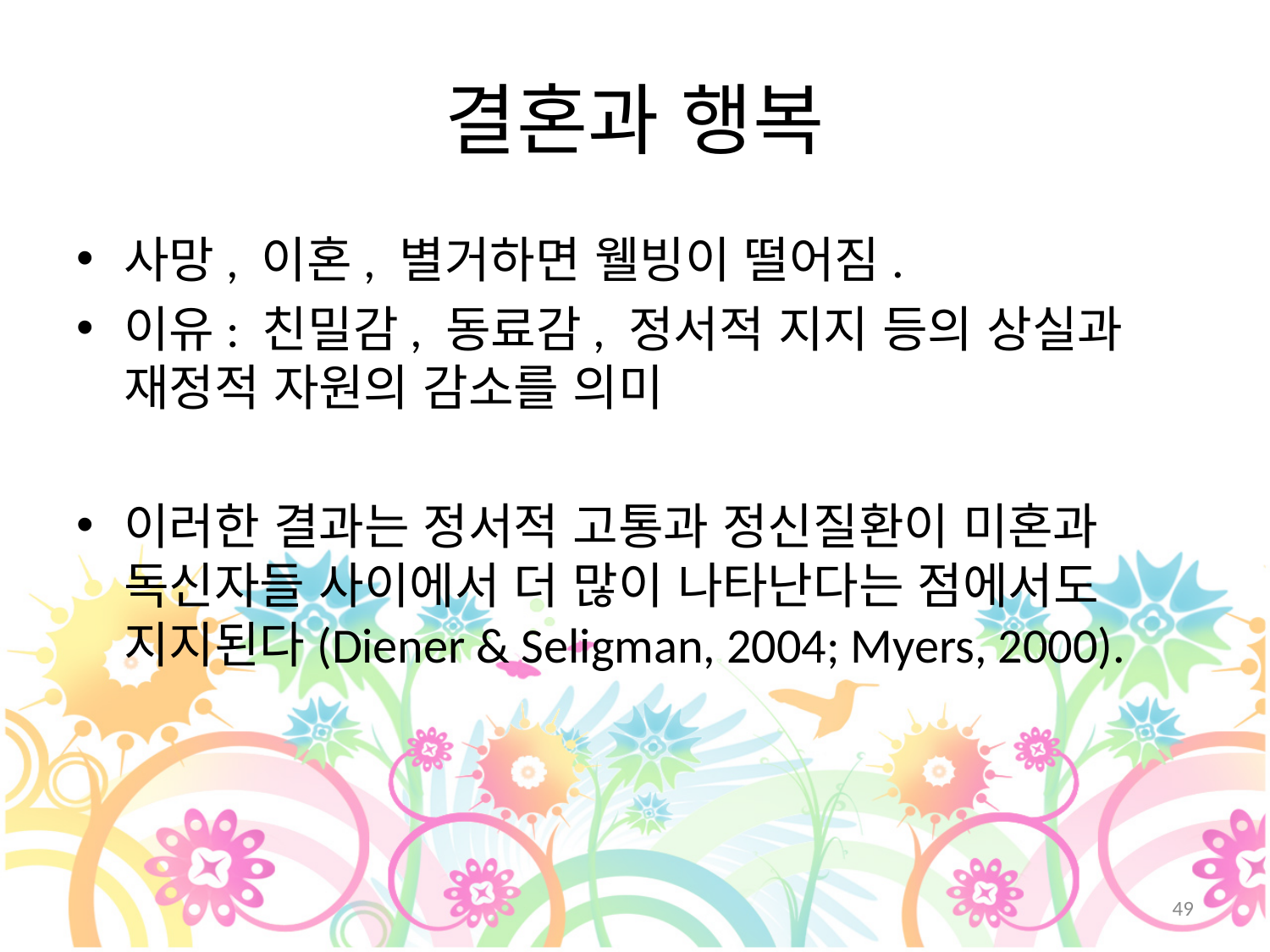

# 결혼과 행복
사망, 이혼, 별거하면 웰빙이 떨어짐.
이유: 친밀감, 동료감, 정서적 지지 등의 상실과 재정적 자원의 감소를 의미

이러한 결과는 정서적 고통과 정신질환이 미혼과 독신자들 사이에서 더 많이 나타난다는 점에서도 지지된다(Diener & Seligman, 2004; Myers, 2000).
49